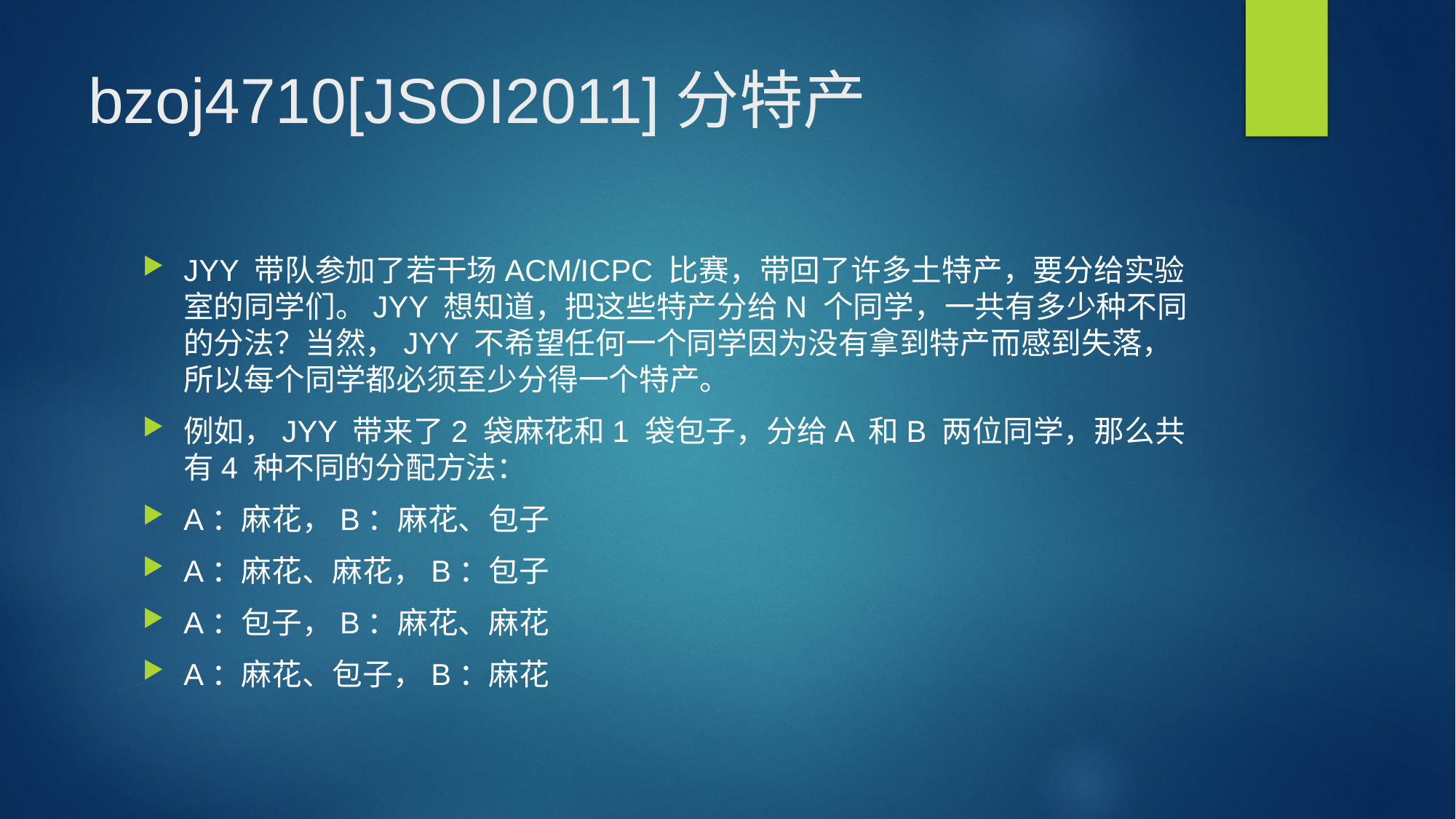

# bzoj4710[JSOI2011]分特产
JYY 带队参加了若干场ACM/ICPC 比赛，带回了许多土特产，要分给实验室的同学们。JYY 想知道，把这些特产分给N 个同学，一共有多少种不同的分法？当然，JYY 不希望任何一个同学因为没有拿到特产而感到失落，所以每个同学都必须至少分得一个特产。
例如，JYY 带来了2 袋麻花和1 袋包子，分给A 和B 两位同学，那么共有4 种不同的分配方法：
A：麻花，B：麻花、包子
A：麻花、麻花，B：包子
A：包子，B：麻花、麻花
A：麻花、包子，B：麻花